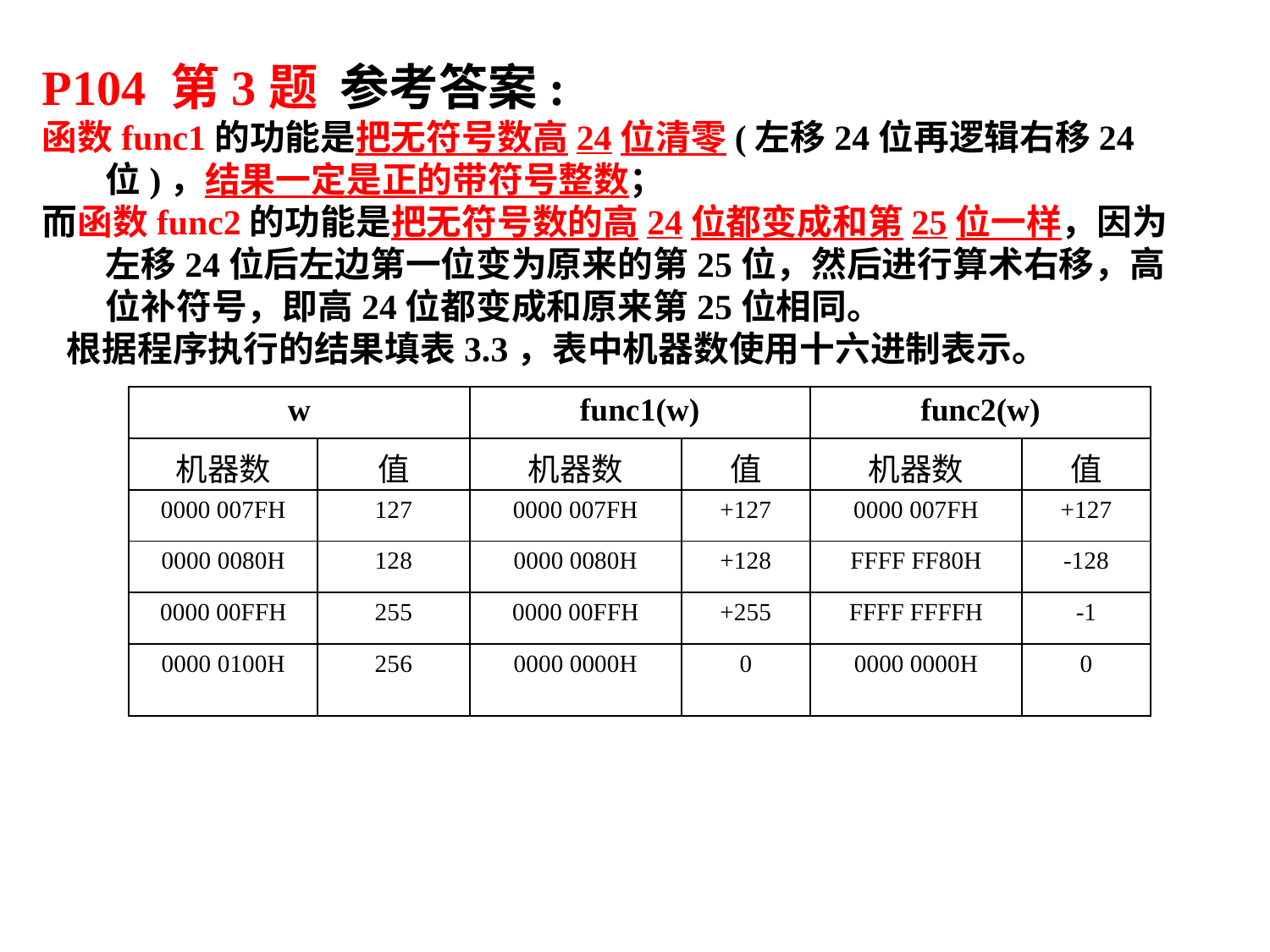

P104 第3题  参考答案:
函数func1的功能是把无符号数高24位清零(左移24位再逻辑右移24位)，结果一定是正的带符号整数；
而函数func2的功能是把无符号数的高24位都变成和第25位一样，因为左移24位后左边第一位变为原来的第25位，然后进行算术右移，高位补符号，即高24位都变成和原来第25位相同。
  根据程序执行的结果填表3.3，表中机器数使用十六进制表示。
| w |  | func1(w) |  | func2(w) |  |
| --- | --- | --- | --- | --- | --- |
| 机器数 | 值 | 机器数 | 值 | 机器数 | 值 |
| 0000 007FH | 127 | 0000 007FH | +127 | 0000 007FH | +127 |
| 0000 0080H | 128 | 0000 0080H | +128 | FFFF FF80H | -128 |
| 0000 00FFH | 255 | 0000 00FFH | +255 | FFFF FFFFH | -1 |
| 0000 0100H | 256 | 0000 0000H | 0 | 0000 0000H | 0 |